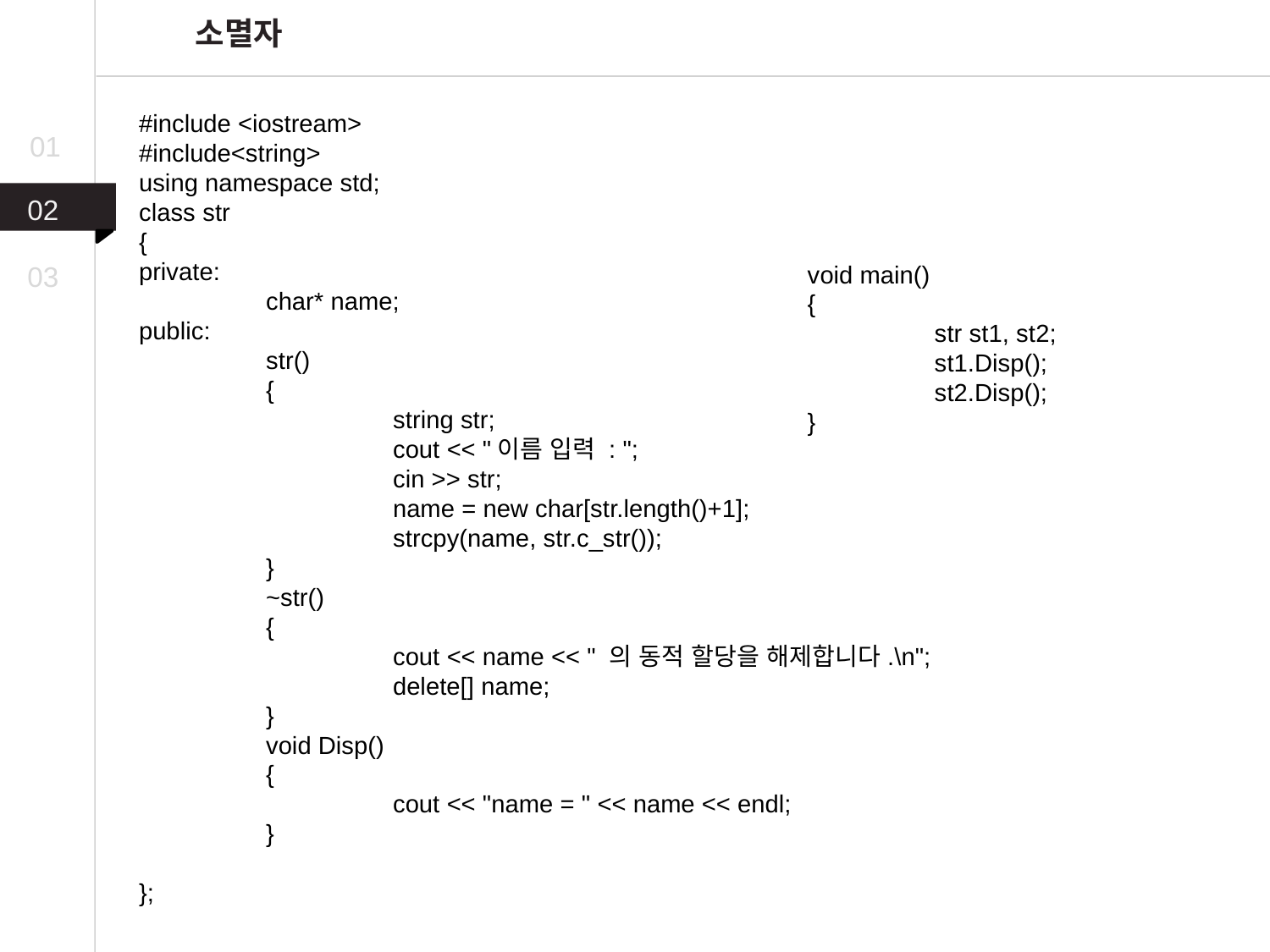

소멸자
#include <iostream>
#include<string>
using namespace std;
class str
{
private:
	char* name;
public:
	str()
	{
		string str;
		cout << "이름 입력 : ";
		cin >> str;
		name = new char[str.length()+1];
		strcpy(name, str.c_str());
	}
	~str()
	{
		cout << name << " 의 동적 할당을 해제합니다.\n";
		delete[] name;
	}
	void Disp()
	{
		cout << "name = " << name << endl;
	}

};

01

02

03
void main()
{
	str st1, st2;
	st1.Disp();
	st2.Disp();
}